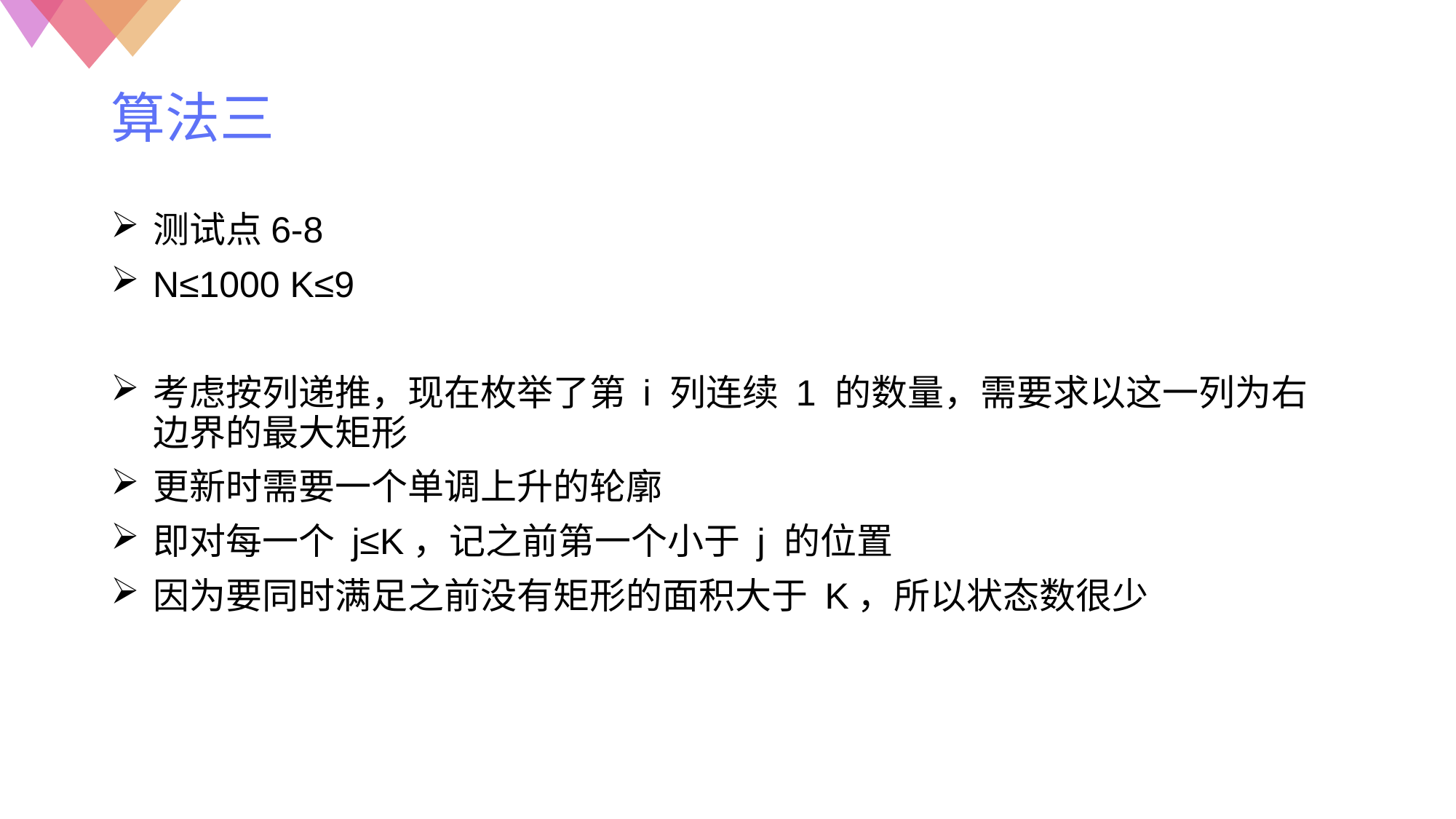

# 算法三
测试点6-8
N≤1000 K≤9

考虑按列递推，现在枚举了第 i 列连续 1 的数量，需要求以这一列为右边界的最大矩形
更新时需要一个单调上升的轮廓
即对每一个 j≤K，记之前第一个小于 j 的位置
因为要同时满足之前没有矩形的面积大于 K，所以状态数很少